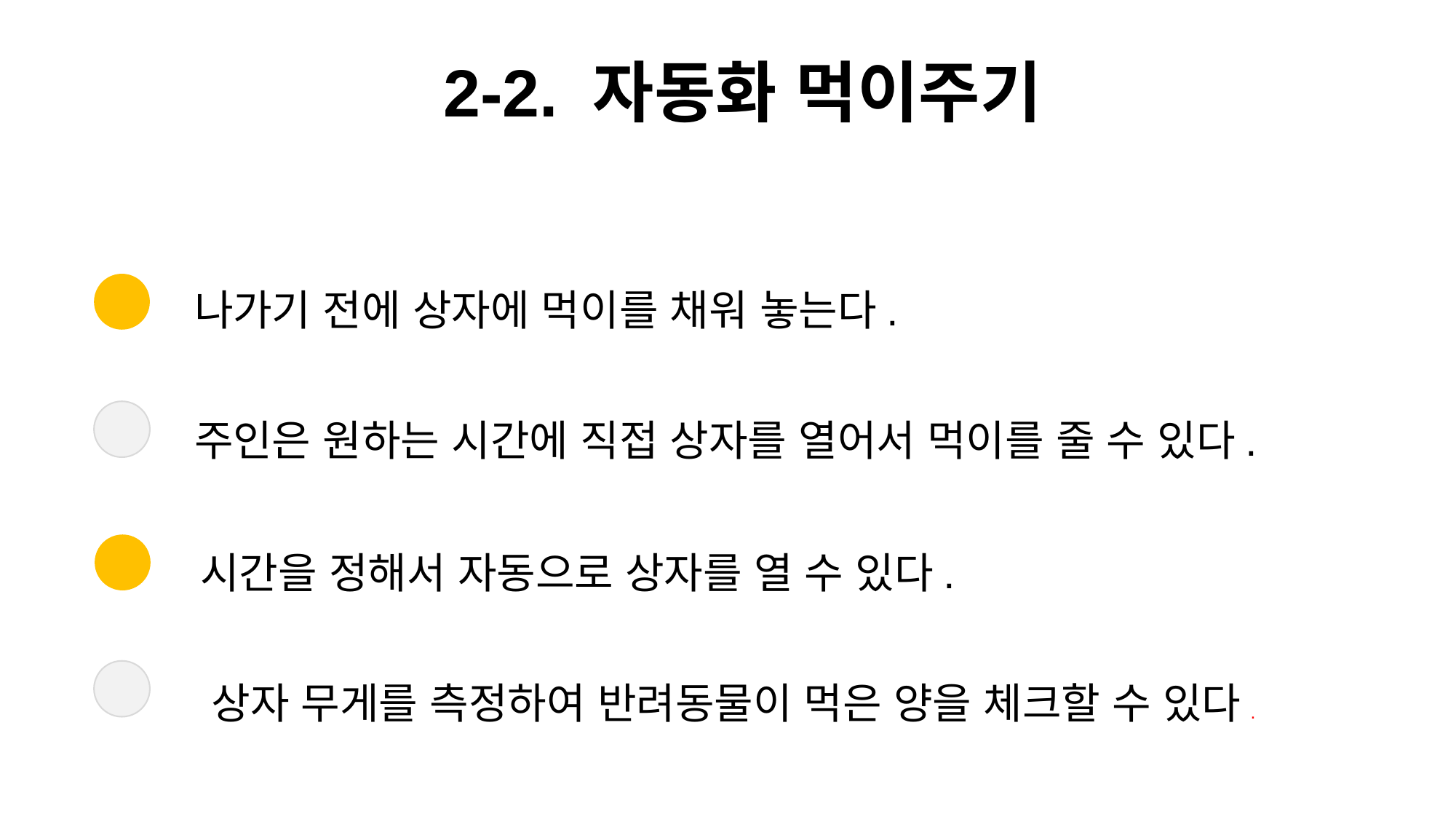

2-2. 자동화 먹이주기

 나가기 전에 상자에 먹이를 채워 놓는다.

 주인은 원하는 시간에 직접 상자를 열어서 먹이를 줄 수 있다.

 시간을 정해서 자동으로 상자를 열 수 있다.

 상자 무게를 측정하여 반려동물이 먹은 양을 체크할 수 있다.